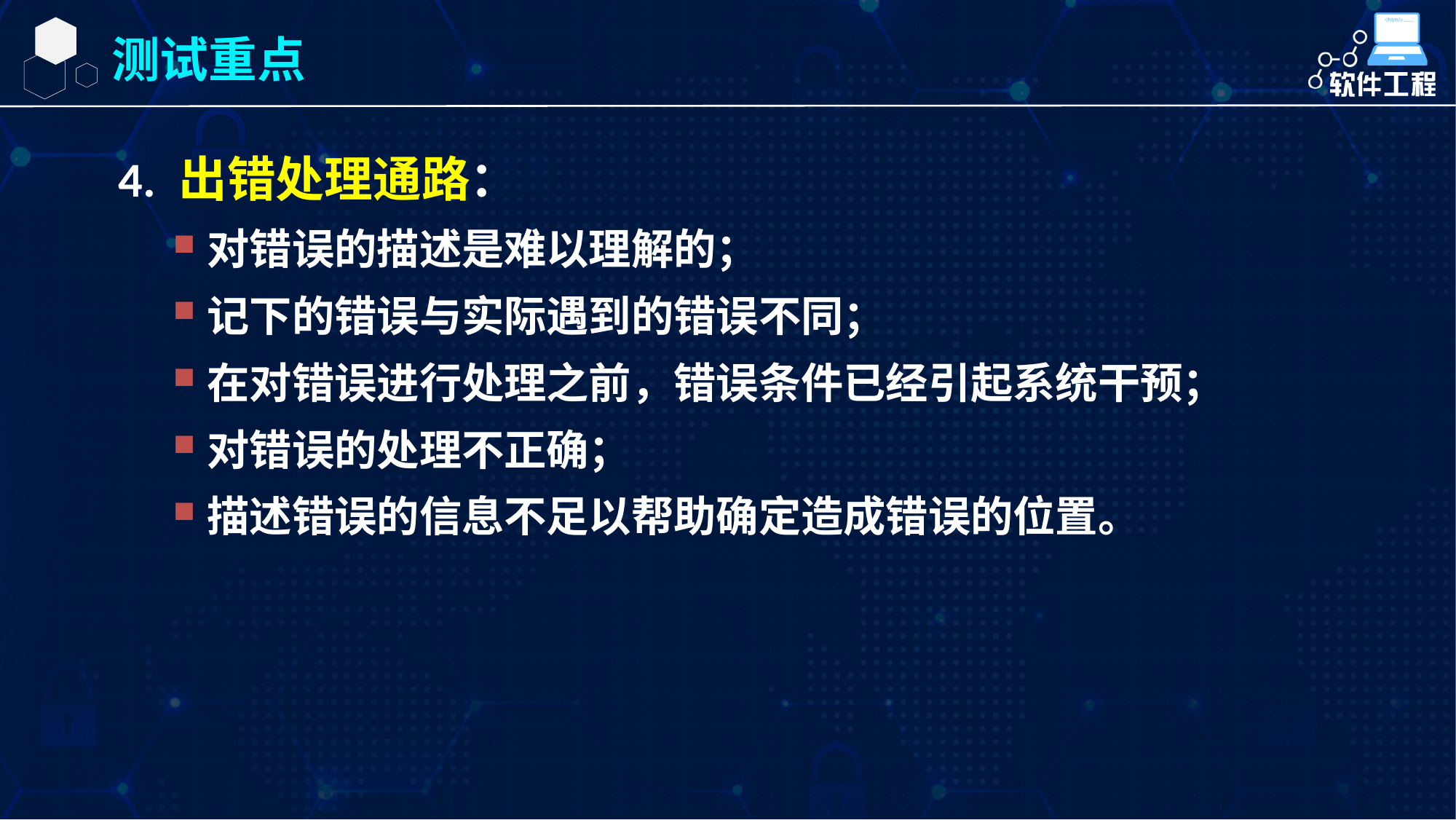

测试重点
4. 出错处理通路：
对错误的描述是难以理解的；
记下的错误与实际遇到的错误不同；
在对错误进行处理之前，错误条件已经引起系统干预；
对错误的处理不正确；
描述错误的信息不足以帮助确定造成错误的位置。